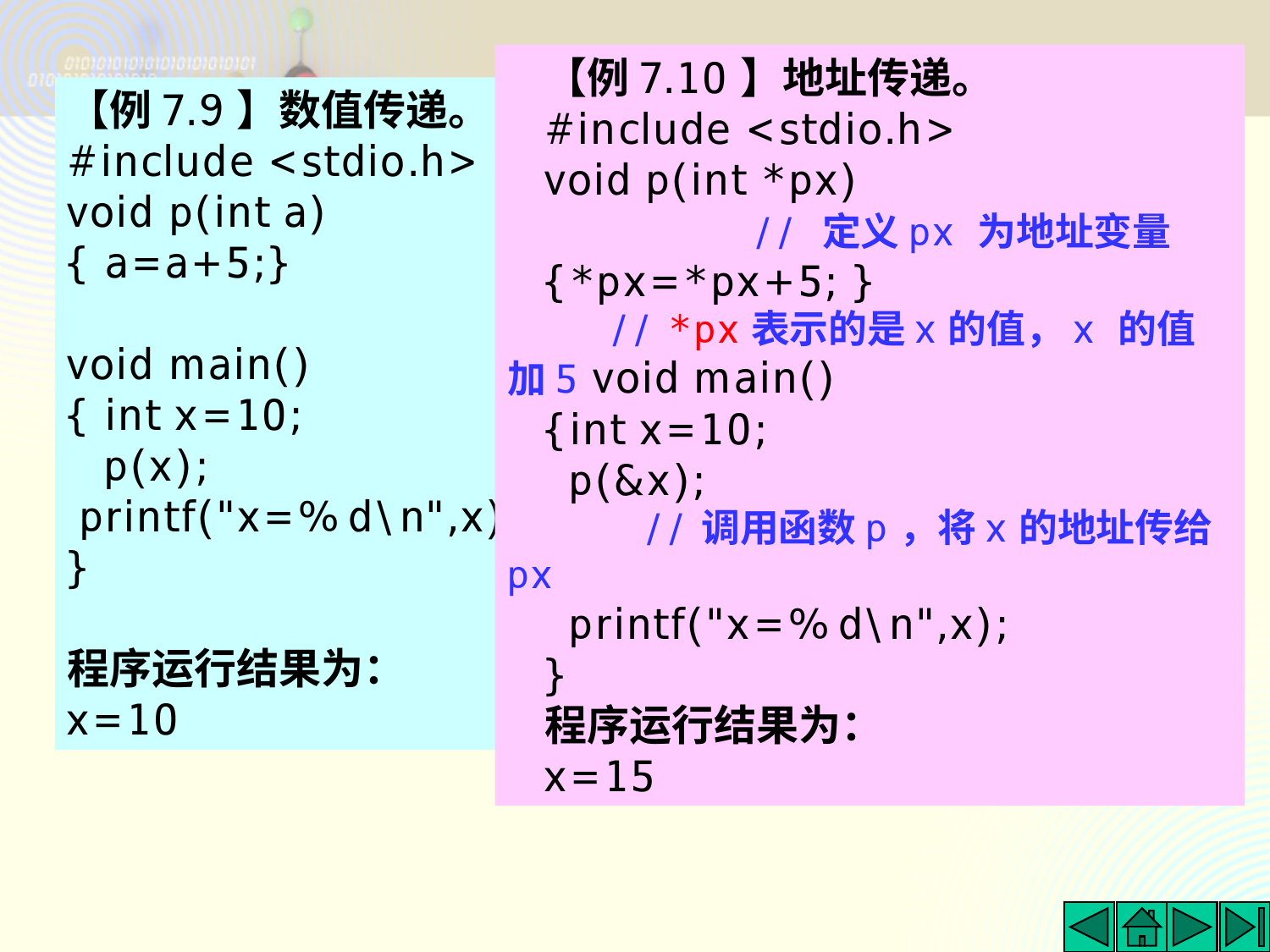

【例7.10】地址传递。
#include <stdio.h>
void p(int *px)
                 // 定义px 为地址变量
{*px=*px+5; }
      // *px表示的是x的值，x 的值加5 void main()
{int x=10;
  p(&x);
         //调用函数p，将x的地址传给px
  printf("x=%d\n",x);
}
程序运行结果为：
x=15
【例7.9】数值传递。
#include <stdio.h>
void p(int a)
{ a=a+5;}

void main()
{ int x=10;
   p(x);
 printf("x=%d\n",x);
}

程序运行结果为：
x=10
#